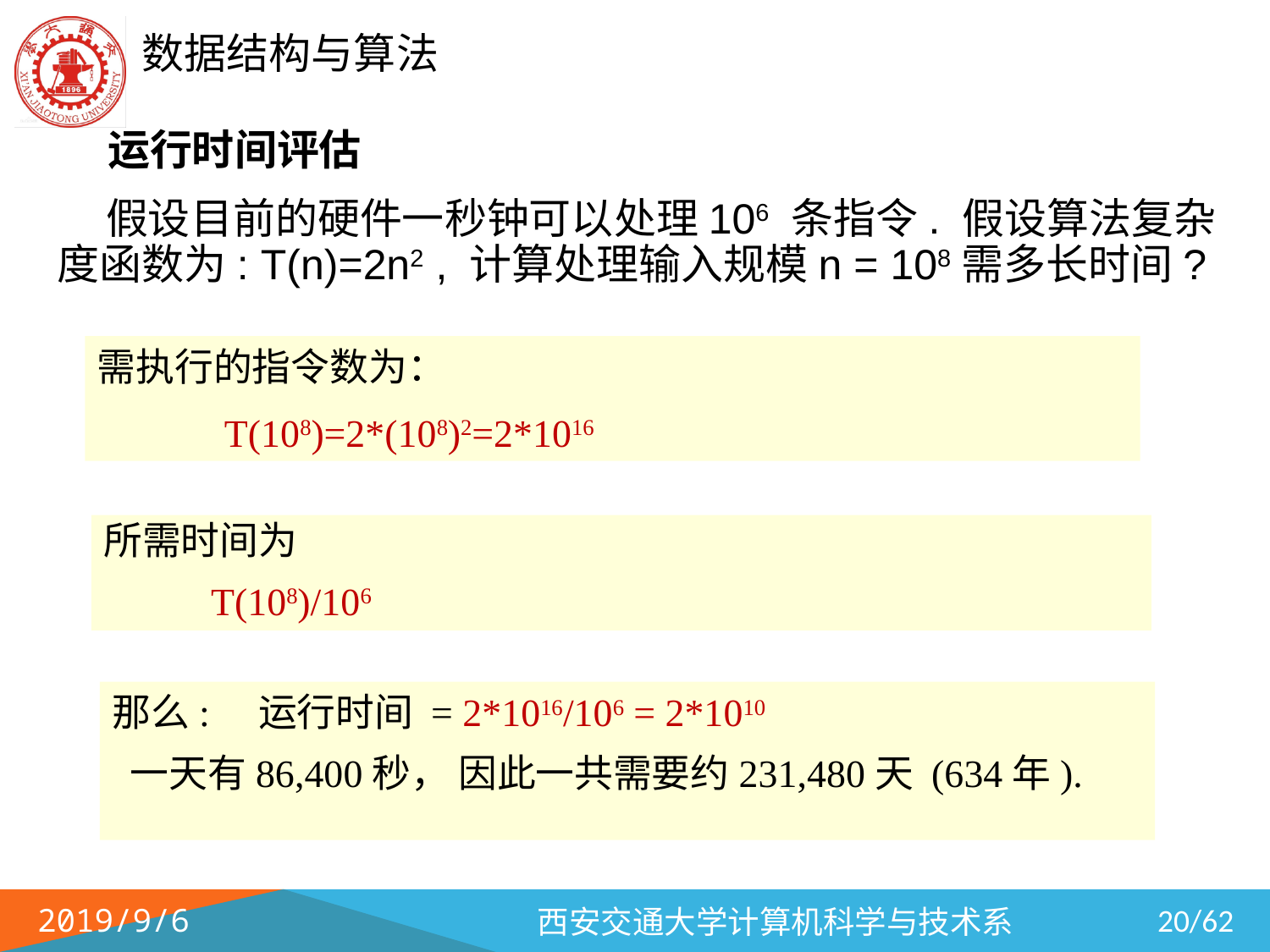

运行时间评估
    假设目前的硬件一秒钟可以处理106 条指令. 假设算法复杂度函数为: T(n)=2n2 , 计算处理输入规模n = 108需多长时间?
需执行的指令数为：
	T(108)=2*(108)2=2*1016
所需时间为
           T(108)/106
那么:    运行时间 = 2*1016/106 = 2*1010
 一天有86,400秒， 因此一共需要约231,480天 (634年).